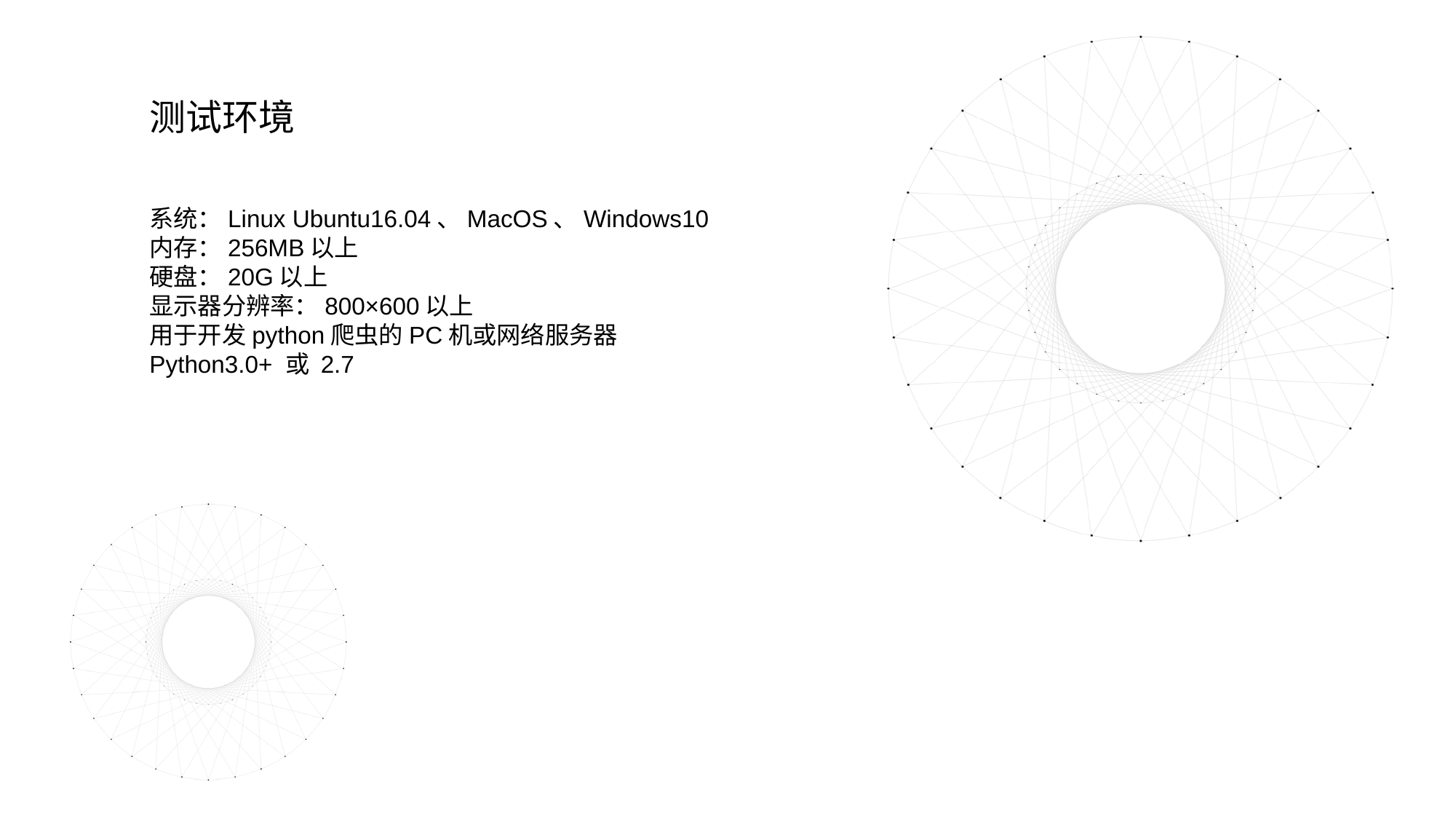

测试环境
系统：Linux Ubuntu16.04、MacOS、Windows10
内存：256MB以上
硬盘：20G以上
显示器分辨率：800×600以上
用于开发python爬虫的PC机或网络服务器
Python3.0+ 或 2.7